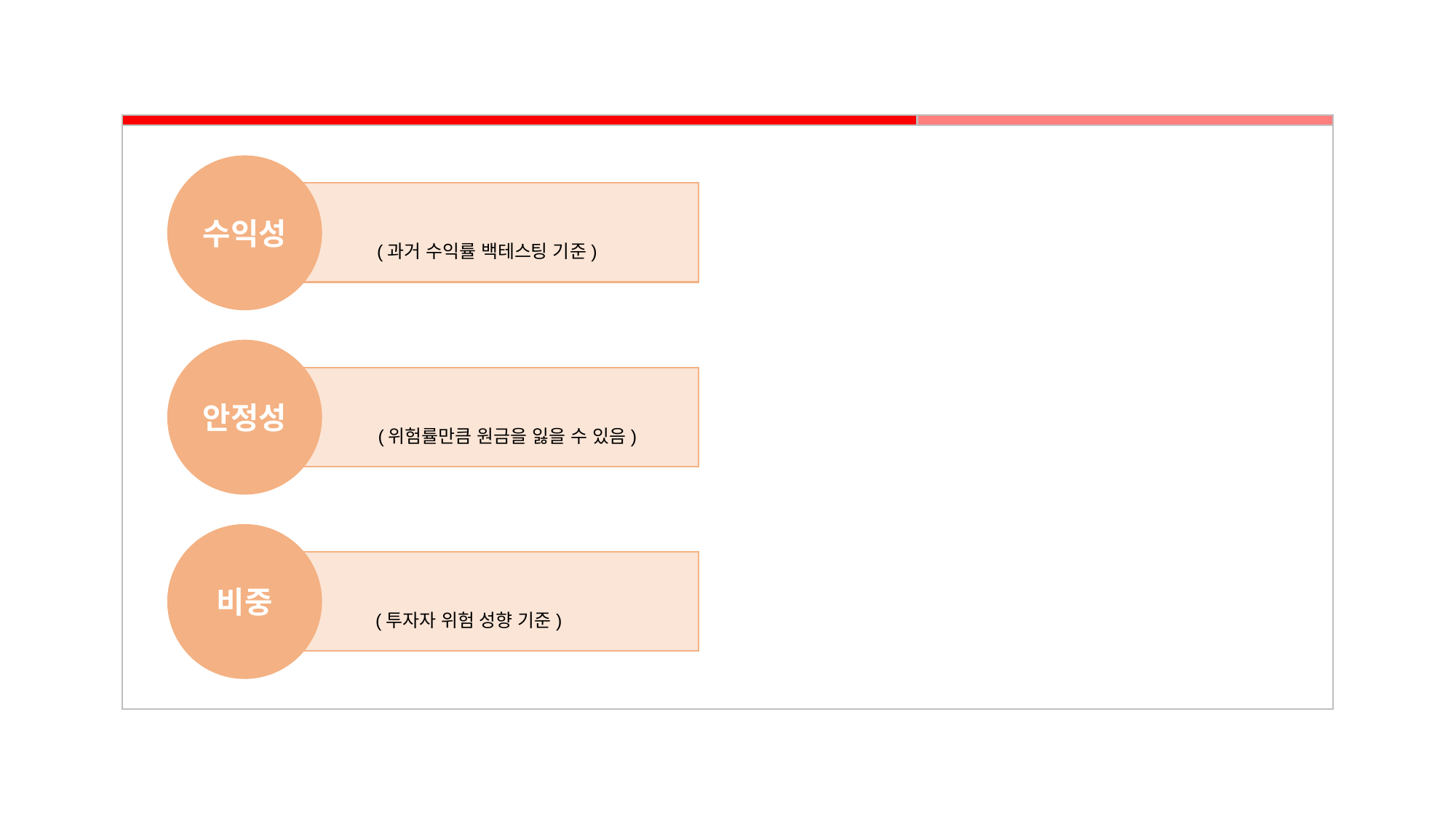

수익성
연 6% 내외 추구
      (과거 수익률 백테스팅 기준)
안정성
연 6% 내외 추구
              (위험률만큼 원금을 잃을 수 있음)
비중
연 6% 내외 추구
(투자자 위험 성향 기준))